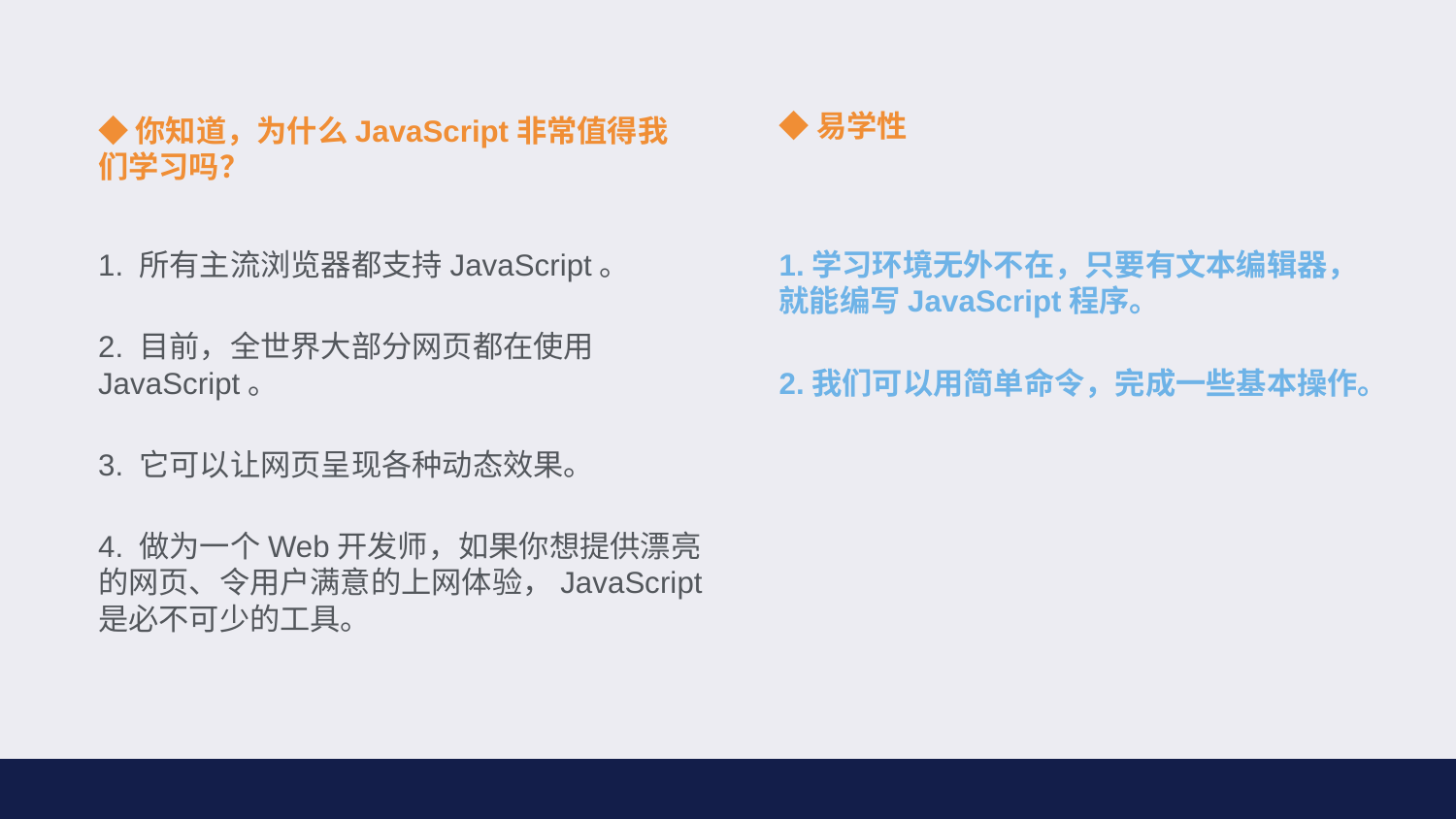

◆易学性
◆你知道，为什么JavaScript非常值得我们学习吗？

1. 所有主流浏览器都支持JavaScript。

2. 目前，全世界大部分网页都在使用JavaScript。

3. 它可以让网页呈现各种动态效果。

4. 做为一个Web开发师，如果你想提供漂亮的网页、令用户满意的上网体验，JavaScript是必不可少的工具。
1.学习环境无外不在，只要有文本编辑器，就能编写JavaScript程序。

2.我们可以用简单命令，完成一些基本操作。